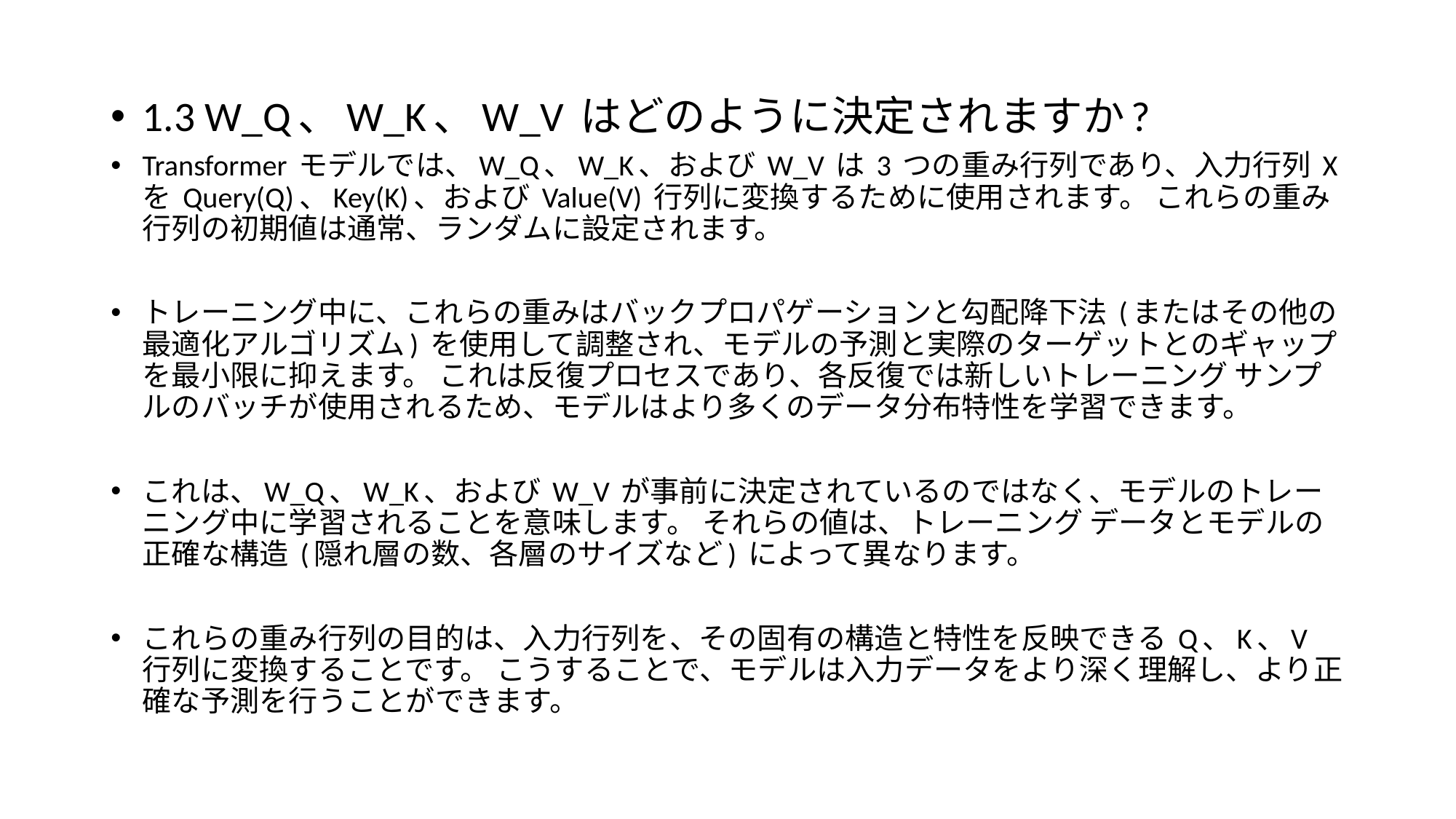

1.3 W_Q、W_K、W_V はどのように決定されますか?
Transformer モデルでは、W_Q、W_K、および W_V は 3 つの重み行列であり、入力行列 X を Query(Q)、Key(K)、および Value(V) 行列に変換するために使用されます。 これらの重み行列の初期値は通常、ランダムに設定されます。

トレーニング中に、これらの重みはバックプロパゲーションと勾配降下法 (またはその他の最適化アルゴリズム) を使用して調整され、モデルの予測と実際のターゲットとのギャップを最小限に抑えます。 これは反復プロセスであり、各反復では新しいトレーニング サンプルのバッチが使用されるため、モデルはより多くのデータ分布特性を学習できます。

これは、W_Q、W_K、および W_V が事前に決定されているのではなく、モデルのトレーニング中に学習されることを意味します。 それらの値は、トレーニング データとモデルの正確な構造 (隠れ層の数、各層のサイズなど) によって異なります。

これらの重み行列の目的は、入力行列を、その固有の構造と特性を反映できる Q、K、V 行列に変換することです。 こうすることで、モデルは入力データをより深く理解し、より正確な予測を行うことができます。